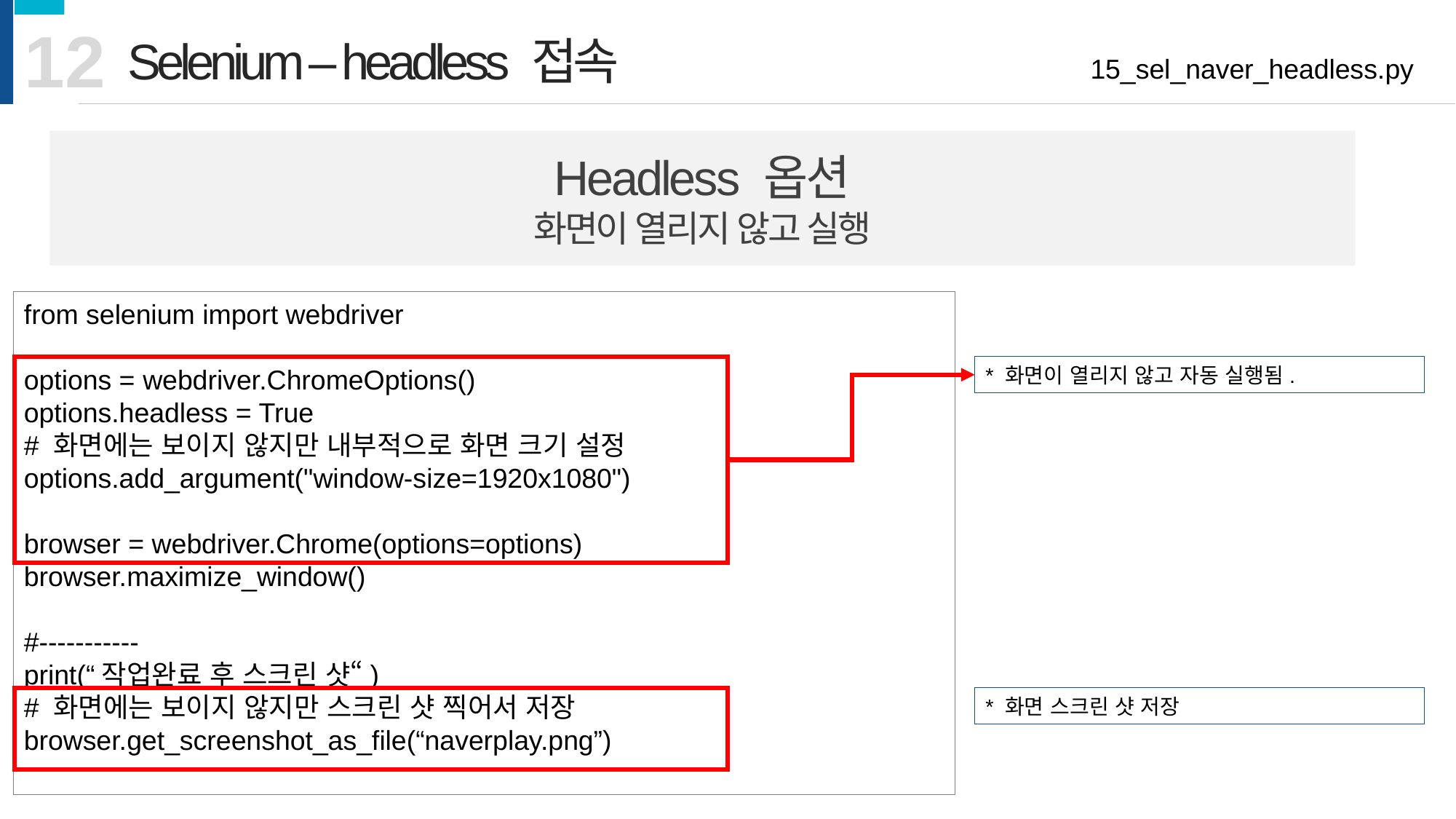

12
Selenium – headless 접속
15_sel_naver_headless.py
Headless 옵션
화면이 열리지 않고 실행
from selenium import webdriver

options = webdriver.ChromeOptions()
options.headless = True
# 화면에는 보이지 않지만 내부적으로 화면 크기 설정
options.add_argument("window-size=1920x1080")

browser = webdriver.Chrome(options=options)
browser.maximize_window()

#-----------
print(“작업완료 후 스크린 샷“)
# 화면에는 보이지 않지만 스크린 샷 찍어서 저장
browser.get_screenshot_as_file(“naverplay.png”)

* 화면이 열리지 않고 자동 실행됨.
* 화면 스크린 샷 저장